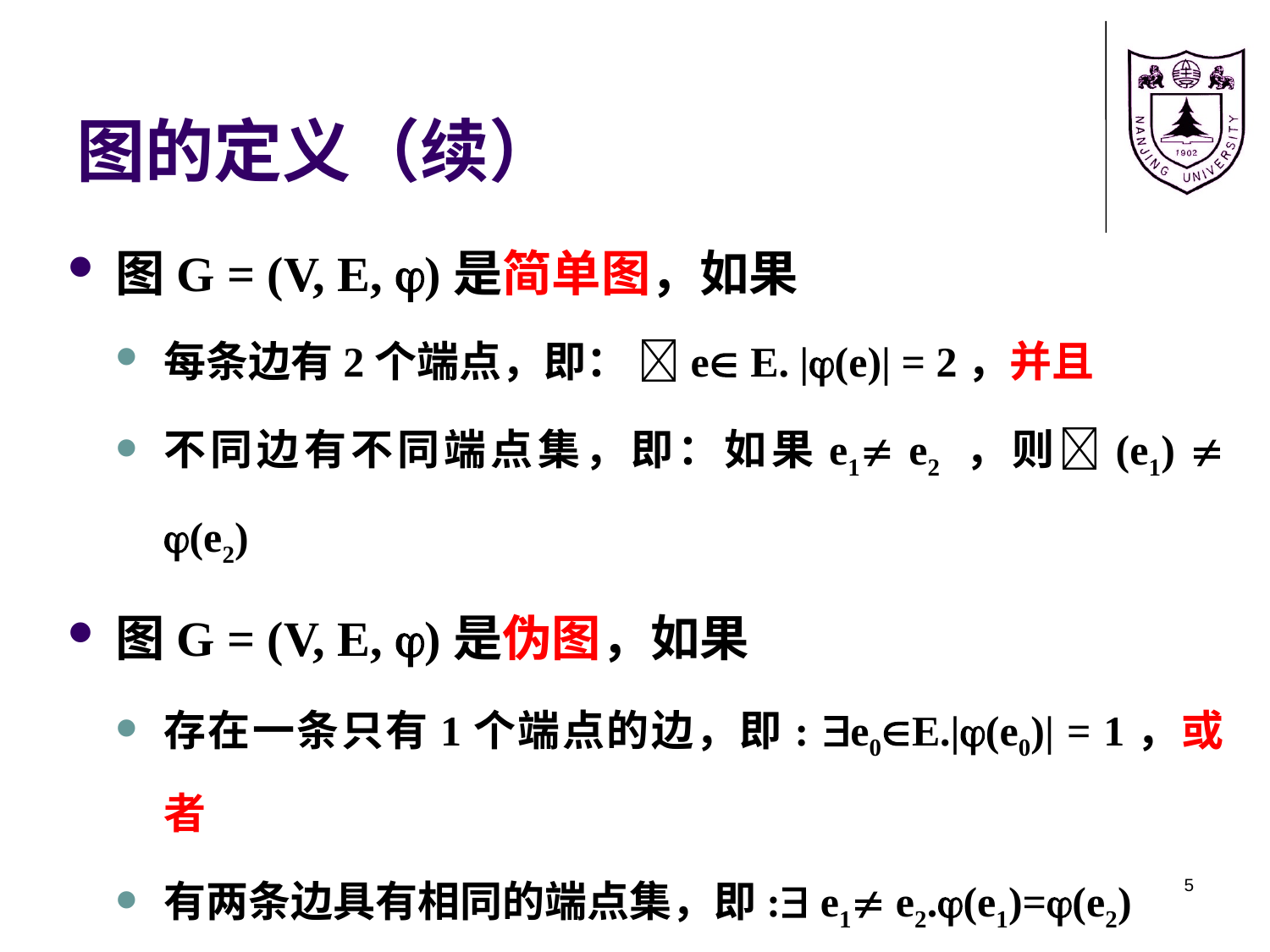

# 图的定义（续）
图G = (V, E, ϕ)是简单图，如果
每条边有2个端点，即： ∀e∈ E. |ϕ(e)| = 2，并且
不同边有不同端点集，即：如果e1≠ e2 ，则ϕ(e1) ≠ ϕ(e2)
图G = (V, E, ϕ)是伪图，如果
存在一条只有1个端点的边，即: ∃e0∈E.|ϕ(e0)| = 1，或者
有两条边具有相同的端点集，即:∃ e1≠ e2.ϕ(e1)=ϕ(e2)

5